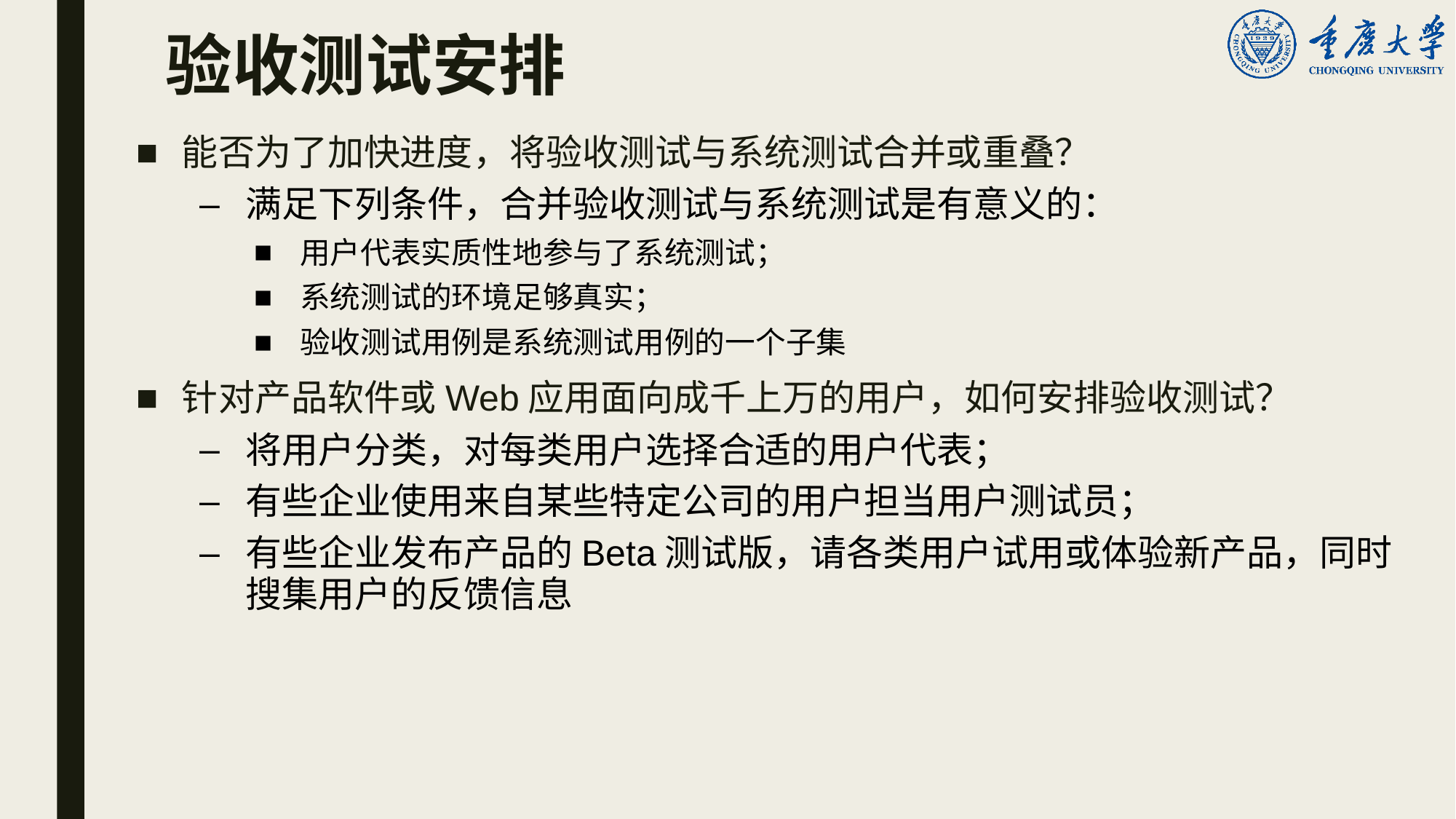

# 验收测试安排
能否为了加快进度，将验收测试与系统测试合并或重叠？
满足下列条件，合并验收测试与系统测试是有意义的：
用户代表实质性地参与了系统测试；
系统测试的环境足够真实；
验收测试用例是系统测试用例的一个子集
针对产品软件或Web应用面向成千上万的用户，如何安排验收测试？
将用户分类，对每类用户选择合适的用户代表；
有些企业使用来自某些特定公司的用户担当用户测试员；
有些企业发布产品的Beta测试版，请各类用户试用或体验新产品，同时搜集用户的反馈信息